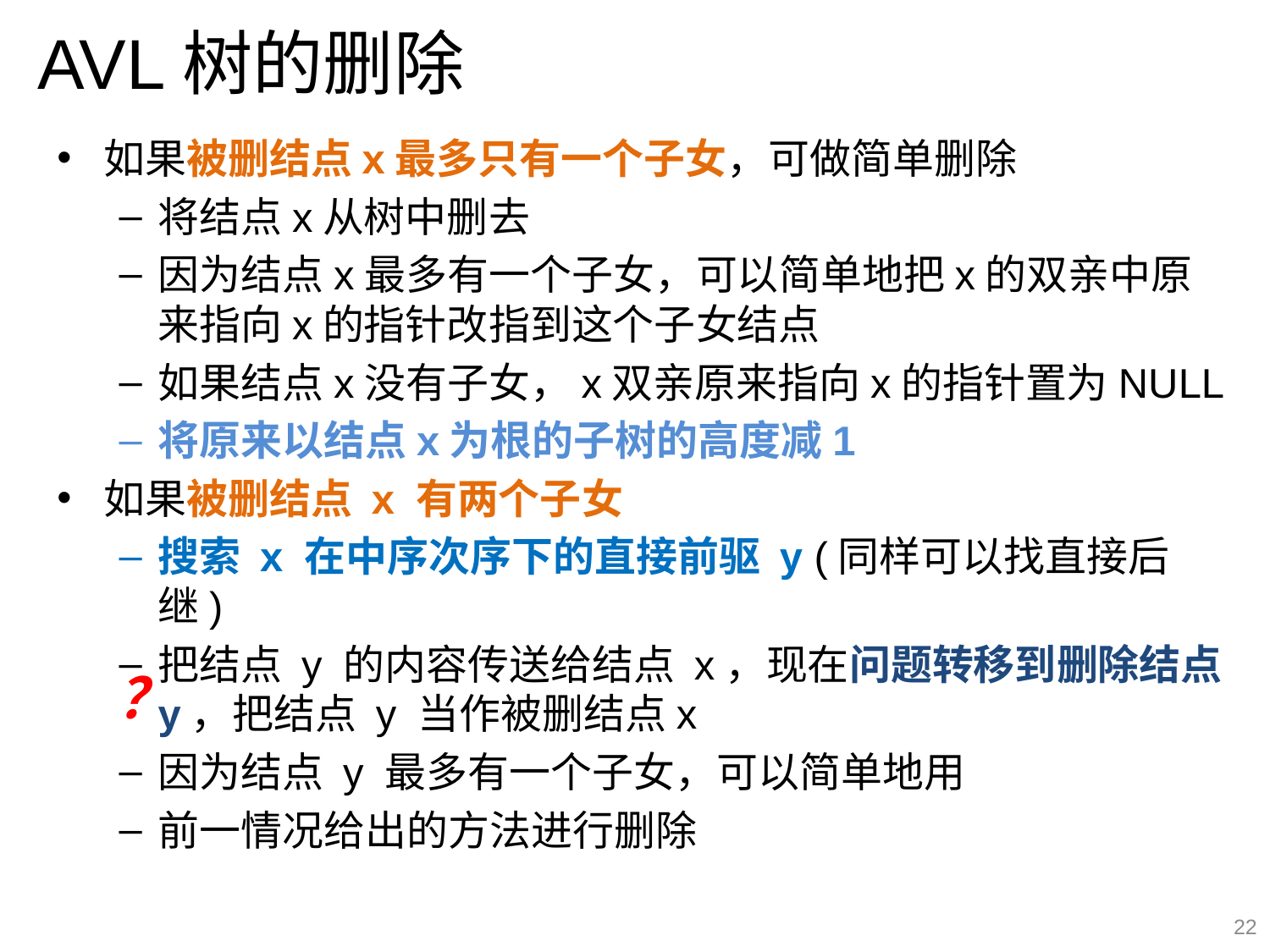

# AVL树的删除
如果被删结点x最多只有一个子女，可做简单删除
将结点x从树中删去
因为结点x最多有一个子女，可以简单地把x的双亲中原来指向x的指针改指到这个子女结点
如果结点x没有子女，x双亲原来指向x的指针置为NULL
将原来以结点x为根的子树的高度减1
如果被删结点 x 有两个子女
搜索 x 在中序次序下的直接前驱 y (同样可以找直接后继)
把结点 y 的内容传送给结点 x，现在问题转移到删除结点 y，把结点 y 当作被删结点x
因为结点 y 最多有一个子女，可以简单地用
前一情况给出的方法进行删除
？
22